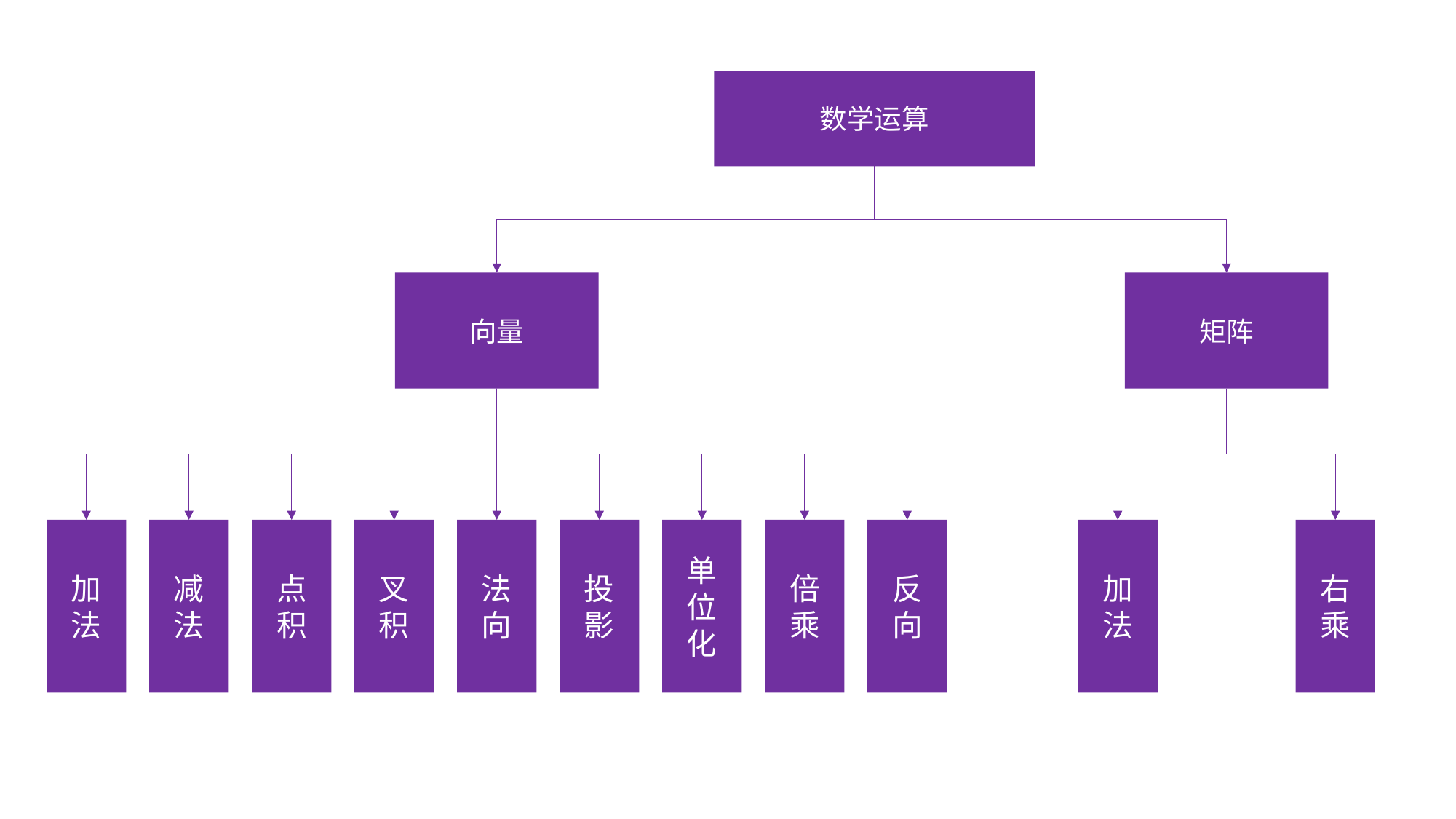

数学运算
向量
矩阵
加法
减法
点积
叉积
法向
投影
单位化
倍乘
反向
加法
右乘